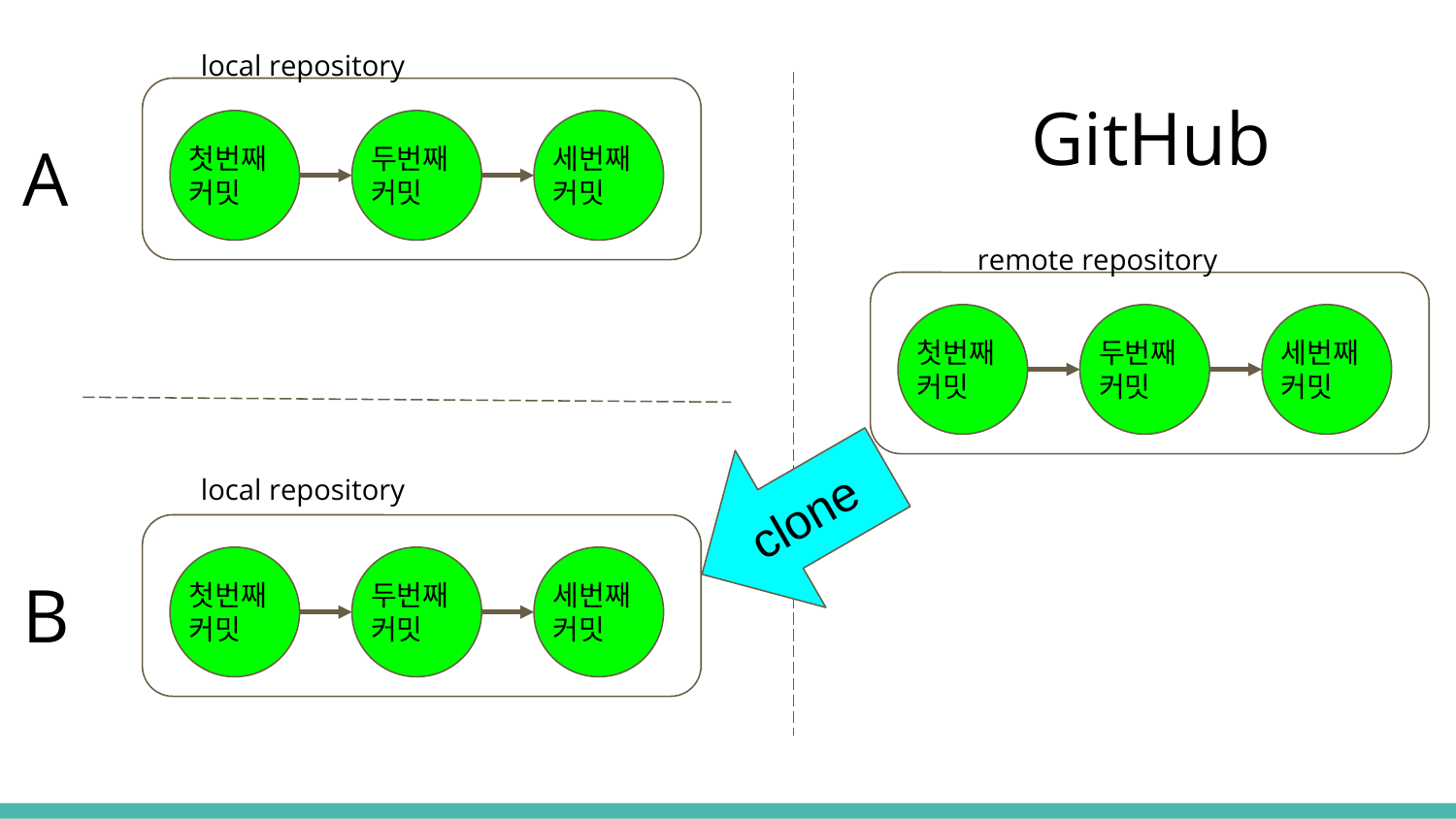

local repository

GitHub
첫번째
커밋
두번째
커밋
세번째
커밋
A
remote repository

첫번째
커밋
두번째
커밋
세번째
커밋
clone
local repository

첫번째
커밋
두번째
커밋
세번째
커밋
B